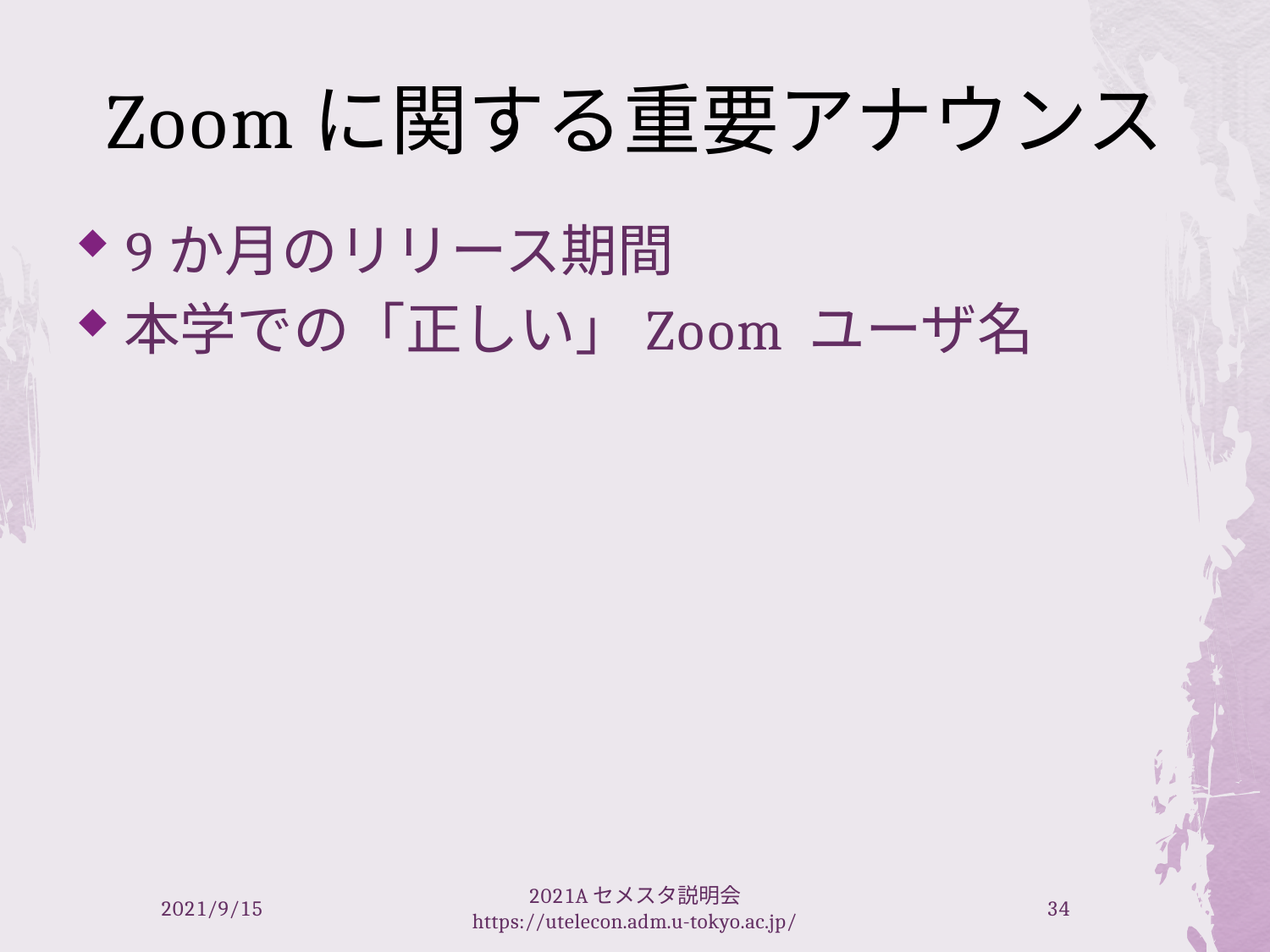

# Zoomに関する重要アナウンス
9か月のリリース期間
本学での「正しい」Zoom ユーザ名
2021/9/15
2021Aセメスタ説明会 https://utelecon.adm.u-tokyo.ac.jp/
34